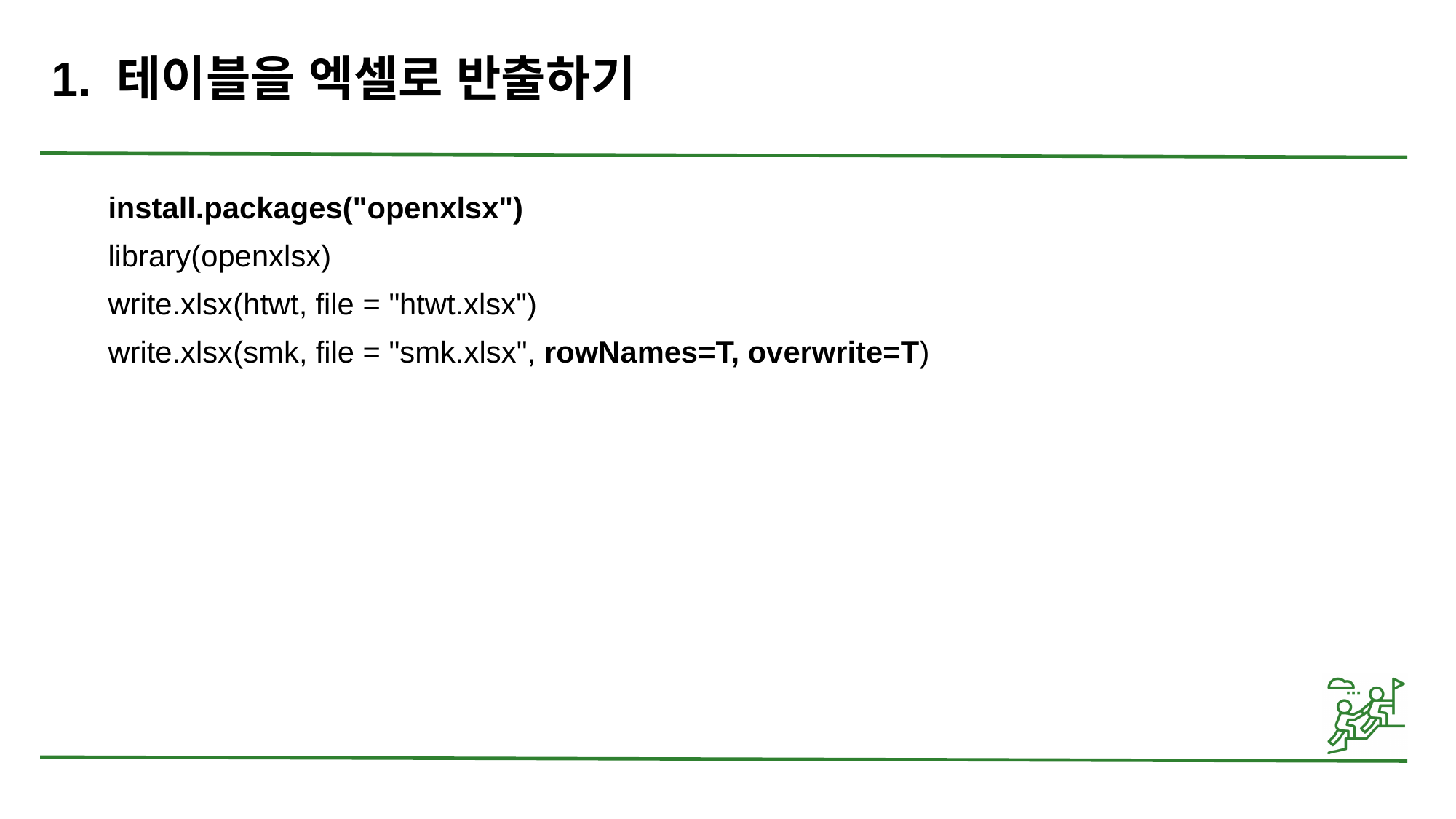

# 1. 테이블을 엑셀로 반출하기
install.packages("openxlsx")
library(openxlsx)
write.xlsx(htwt, file = "htwt.xlsx")
write.xlsx(smk, file = "smk.xlsx", rowNames=T, overwrite=T)